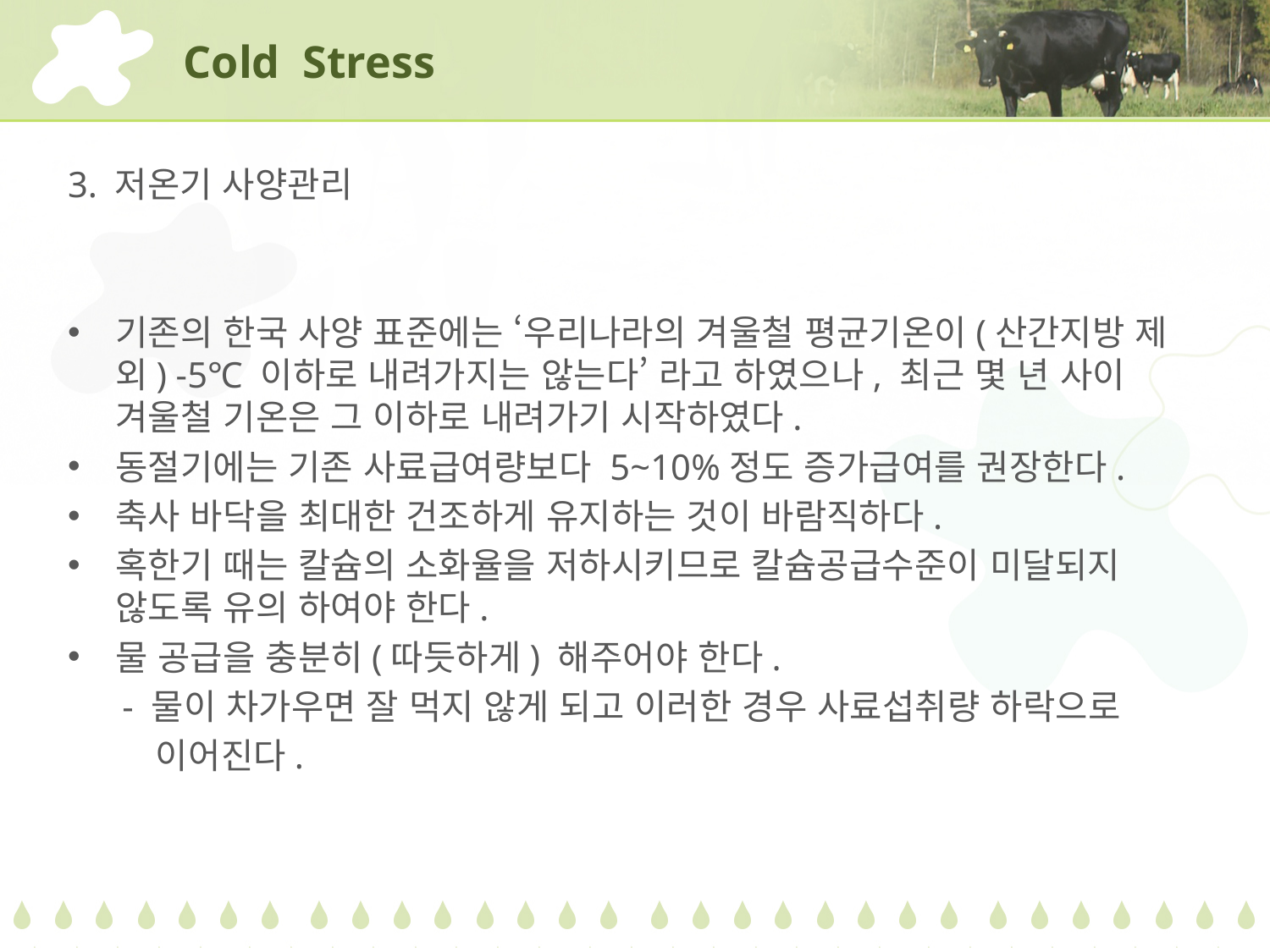

# Cold  Stress
3. 저온기 사양관리

기존의 한국 사양 표준에는 ‘우리나라의 겨울철 평균기온이(산간지방 제외) -5℃ 이하로 내려가지는 않는다’ 라고 하였으나, 최근 몇 년 사이 겨울철 기온은 그 이하로 내려가기 시작하였다.
동절기에는 기존 사료급여량보다 5~10%정도 증가급여를 권장한다.
축사 바닥을 최대한 건조하게 유지하는 것이 바람직하다.
혹한기 때는 칼슘의 소화율을 저하시키므로 칼슘공급수준이 미달되지 않도록 유의 하여야 한다.
물 공급을 충분히(따듯하게) 해주어야 한다.
      - 물이 차가우면 잘 먹지 않게 되고 이러한 경우 사료섭취량 하락으로
        이어진다.